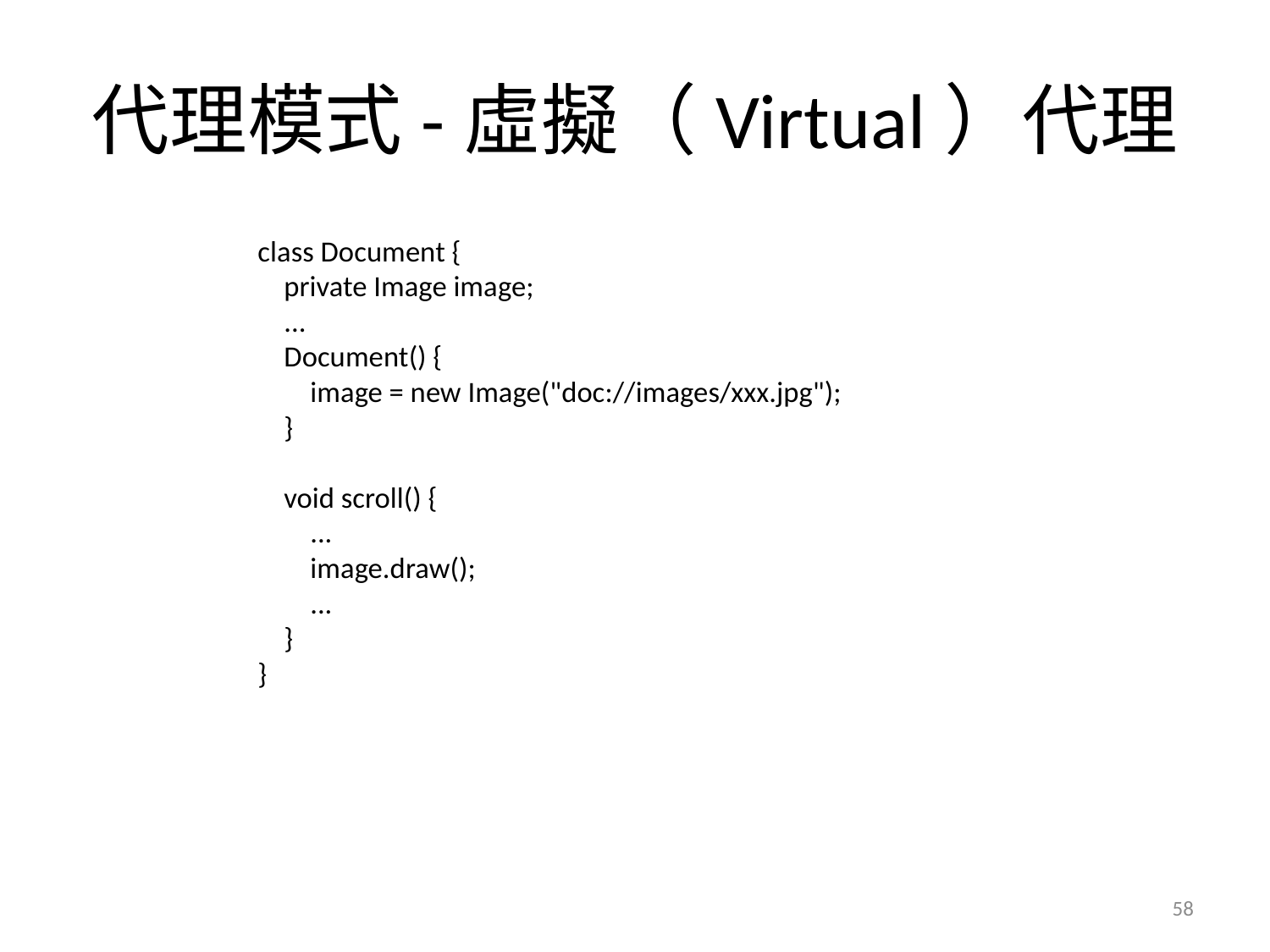

# 代理模式-虛擬（Virtual）代理
class Document {
    private Image image;
    ...
    Document() {
        image = new Image("doc://images/xxx.jpg");
    }
    void scroll() {
        ...
        image.draw();
        ...
    }
}

58